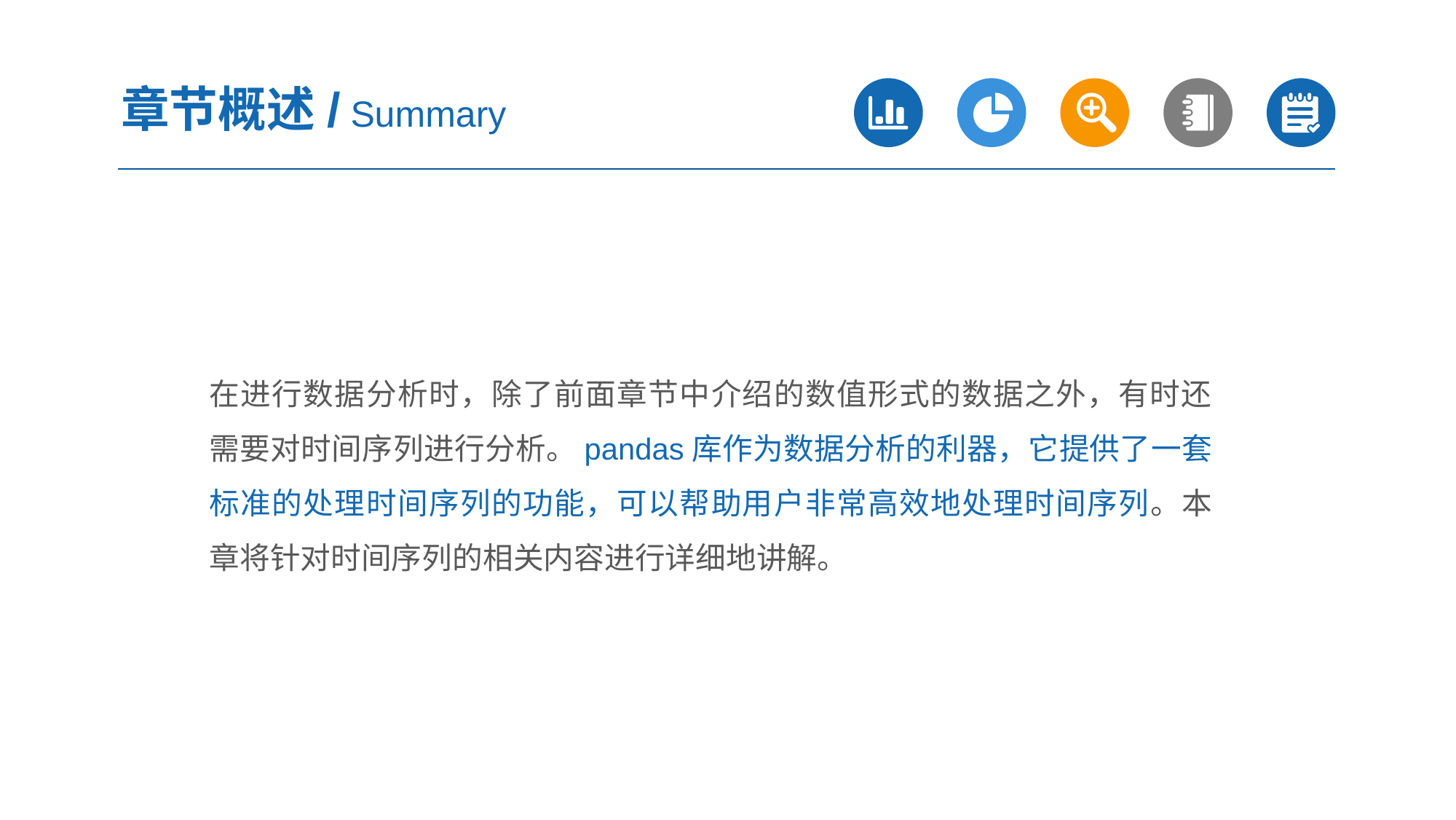

章节概述/ Summary
在进行数据分析时，除了前面章节中介绍的数值形式的数据之外，有时还需要对时间序列进行分析。pandas库作为数据分析的利器，它提供了一套标准的处理时间序列的功能，可以帮助用户非常高效地处理时间序列。本章将针对时间序列的相关内容进行详细地讲解。